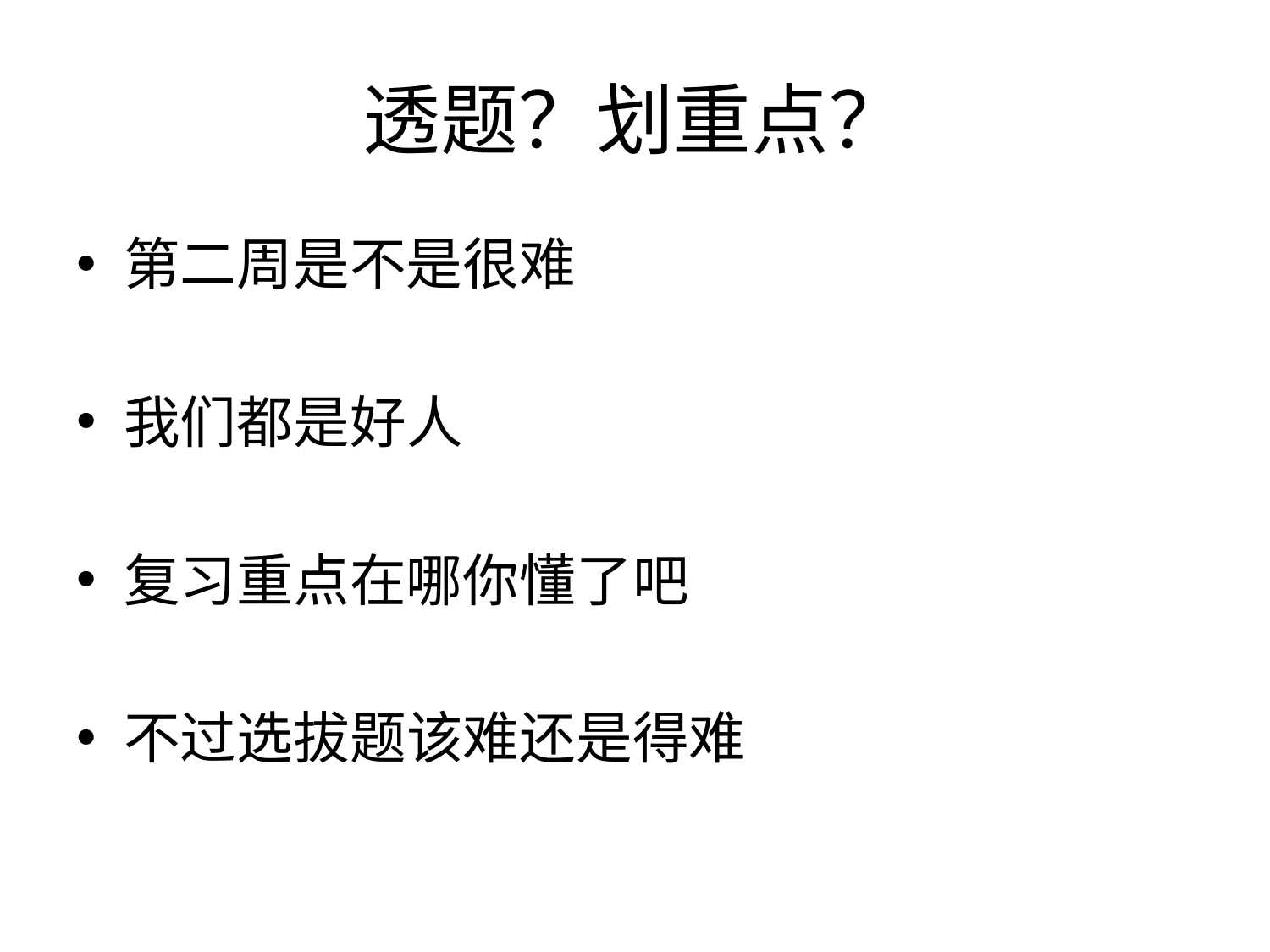

# 透题？划重点？
第二周是不是很难

我们都是好人

复习重点在哪你懂了吧

不过选拔题该难还是得难